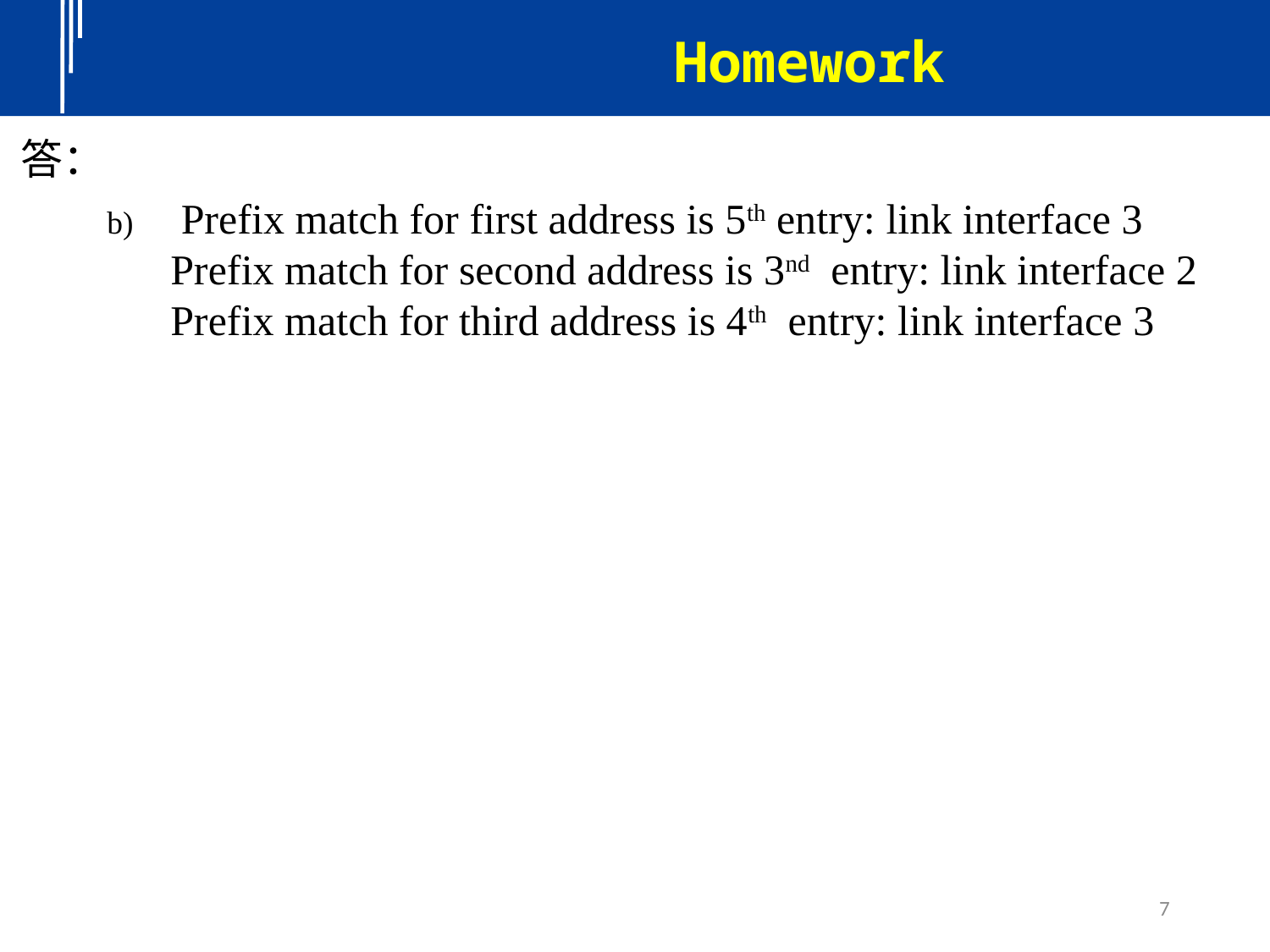

Homework
答：

b) 	 Prefix match for first address is 5th entry: link interface 3
   Prefix match for second address is 3nd  entry: link interface 2
   Prefix match for third address is 4th  entry: link interface 3
7